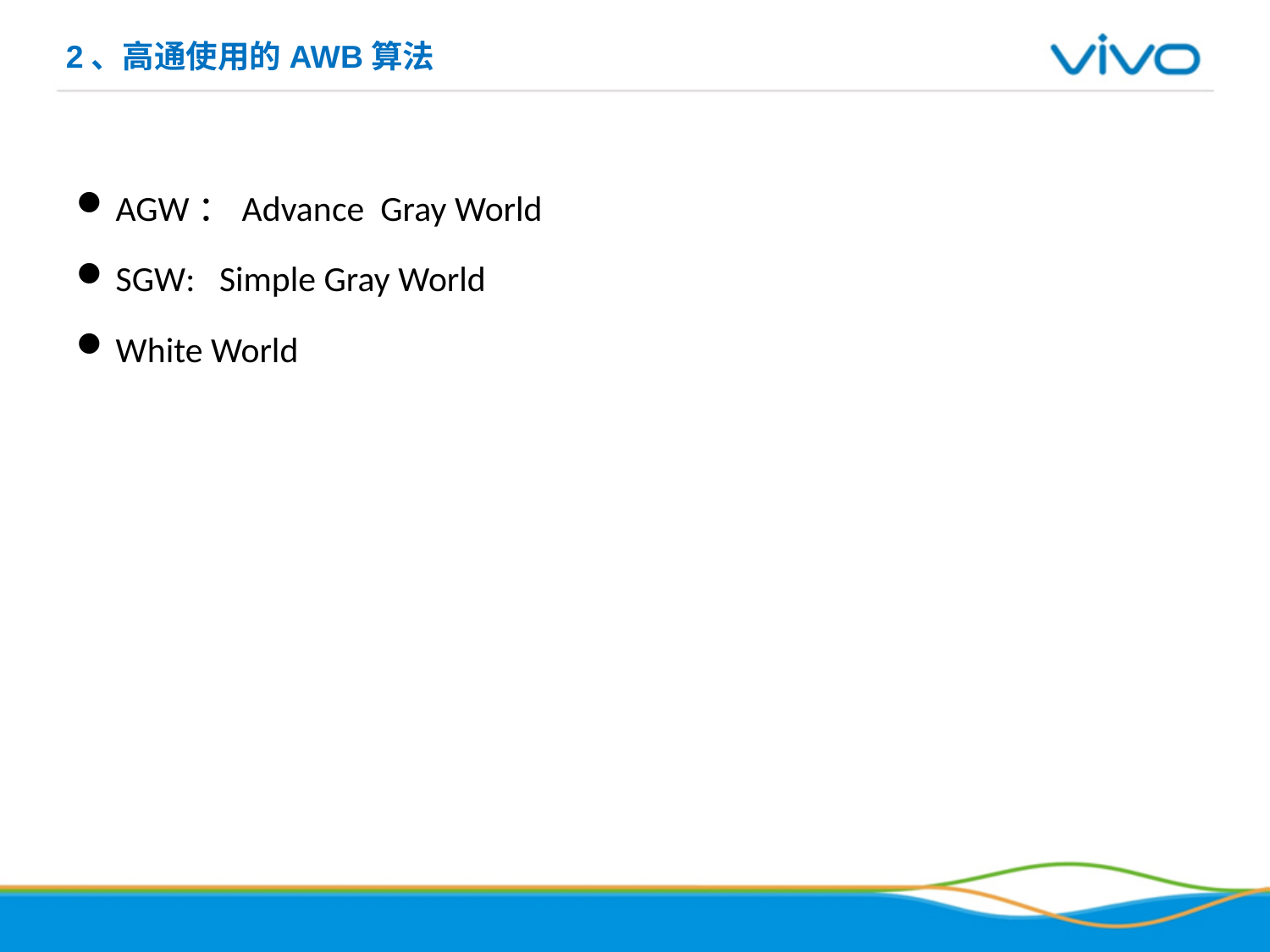

2、高通使用的AWB算法
AGW：Advance  Gray World
SGW:   Simple Gray World
White World